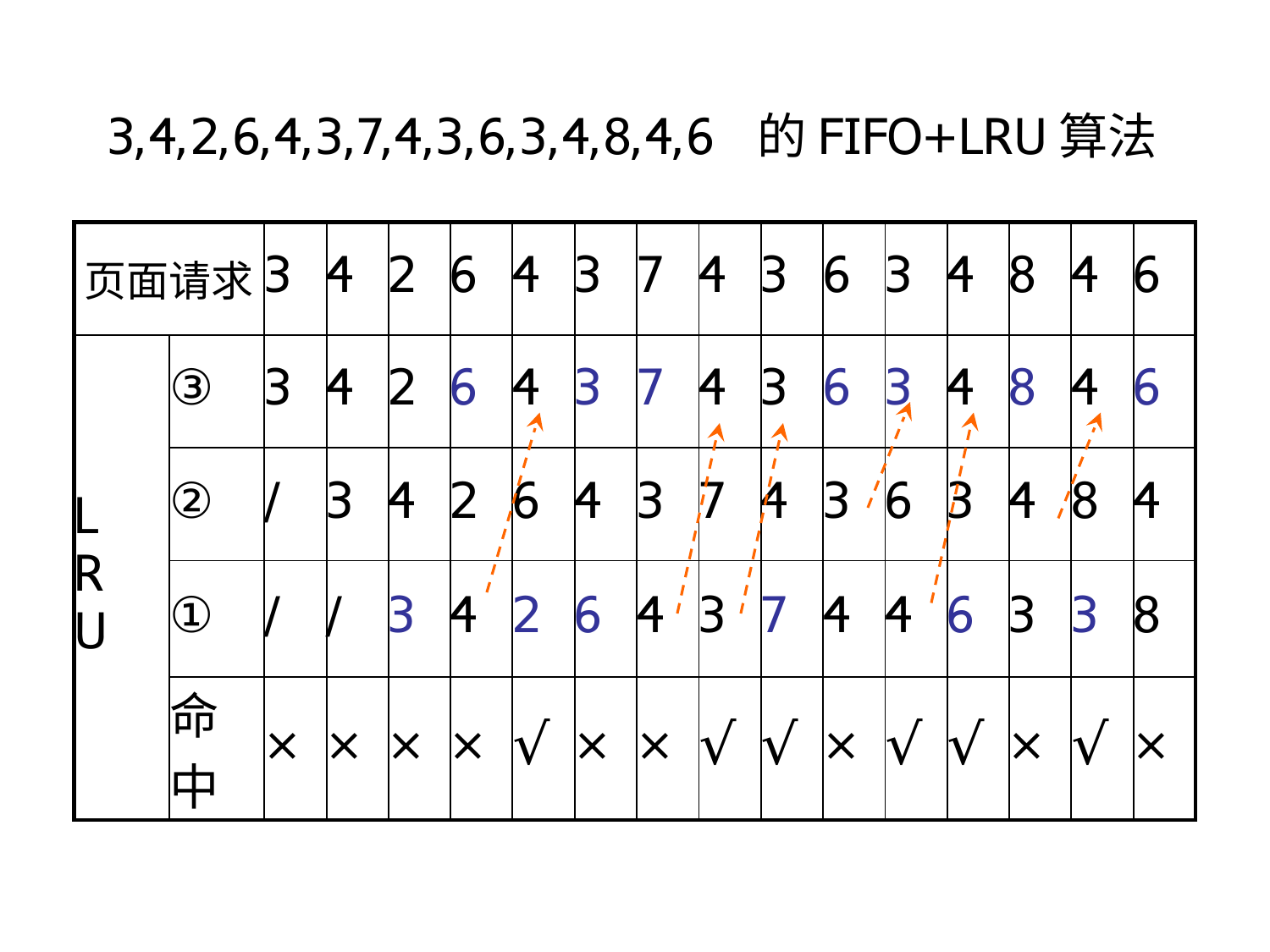

3,4,2,6,4,3,7,4,3,6,3,4,8,4,6  的FIFO+LRU算法
| 页面请求 |  | 3 | 4 | 2 | 6 | 4 | 3 | 7 | 4 | 3 | 6 | 3 | 4 | 8 | 4 | 6 |
| --- | --- | --- | --- | --- | --- | --- | --- | --- | --- | --- | --- | --- | --- | --- | --- | --- |
| L R U | ③ | 3 | 4 | 2 | 6 | 4 | 3 | 7 | 4 | 3 | 6 | 3 | 4 | 8 | 4 | 6 |
|  | ② | / | 3 | 4 | 2 | 6 | 4 | 3 | 7 | 4 | 3 | 6 | 3 | 4 | 8 | 4 |
|  | ① | / | / | 3 | 4 | 2 | 6 | 4 | 3 | 7 | 4 | 4 | 6 | 3 | 3 | 8 |
|  | 命中 | × | × | × | × | √ | × | × | √ | √ | × | √ | √ | × | √ | × |